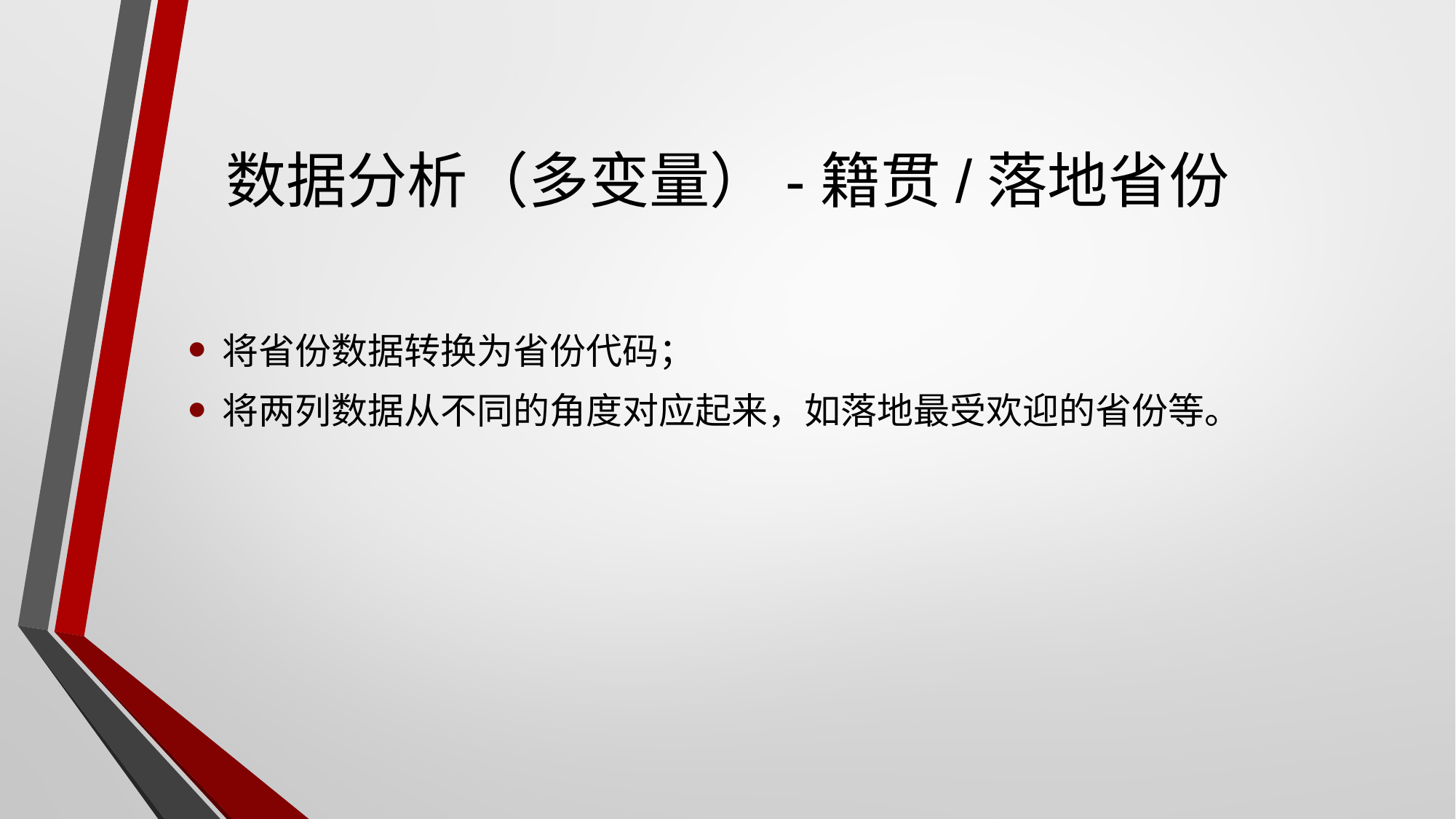

# 数据分析（多变量）-籍贯/落地省份
将省份数据转换为省份代码；
将两列数据从不同的角度对应起来，如落地最受欢迎的省份等。